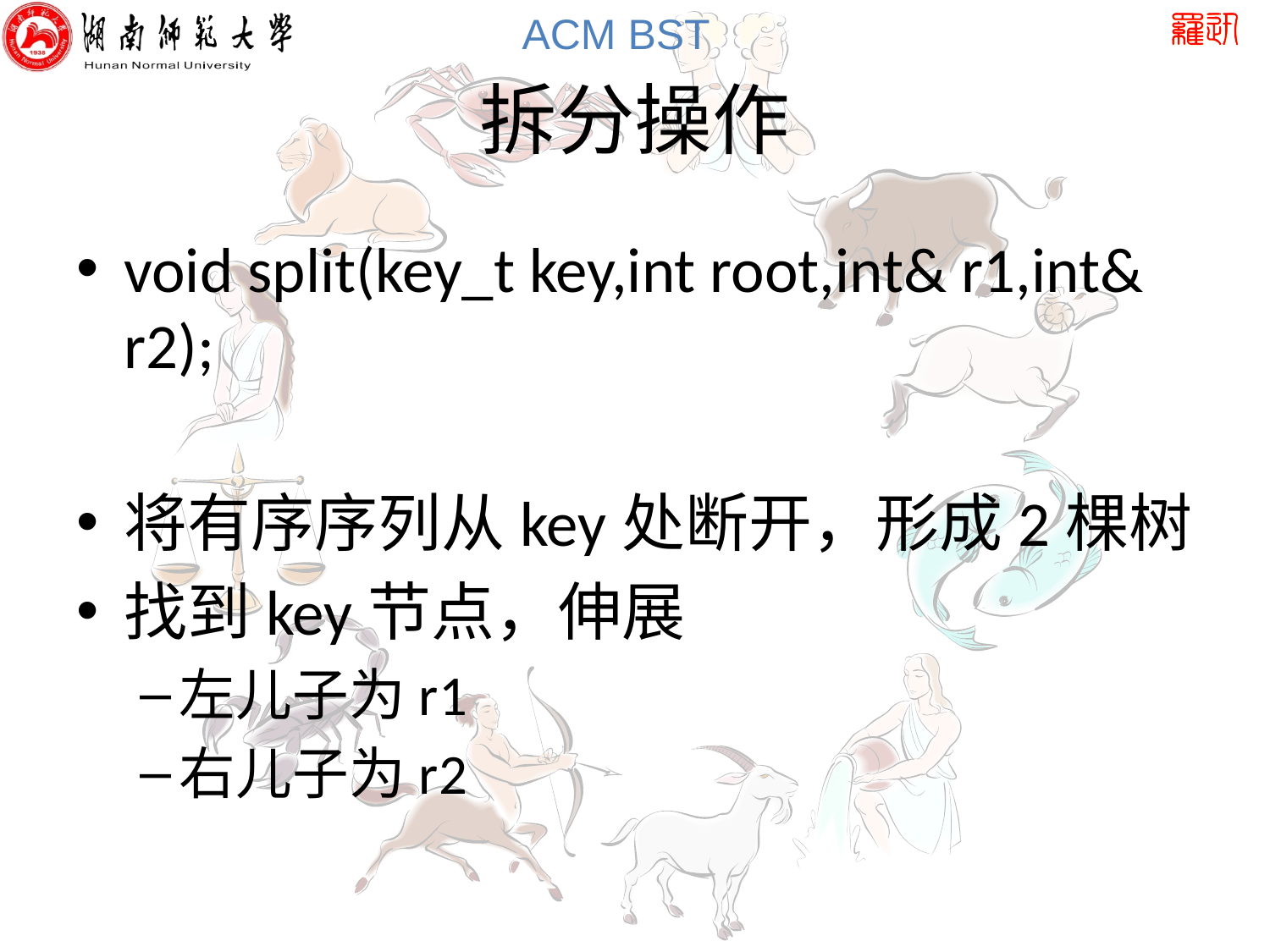

# 拆分操作
void split(key_t key,int root,int& r1,int& r2);

将有序序列从key处断开，形成2棵树
找到key节点，伸展
左儿子为r1
右儿子为r2